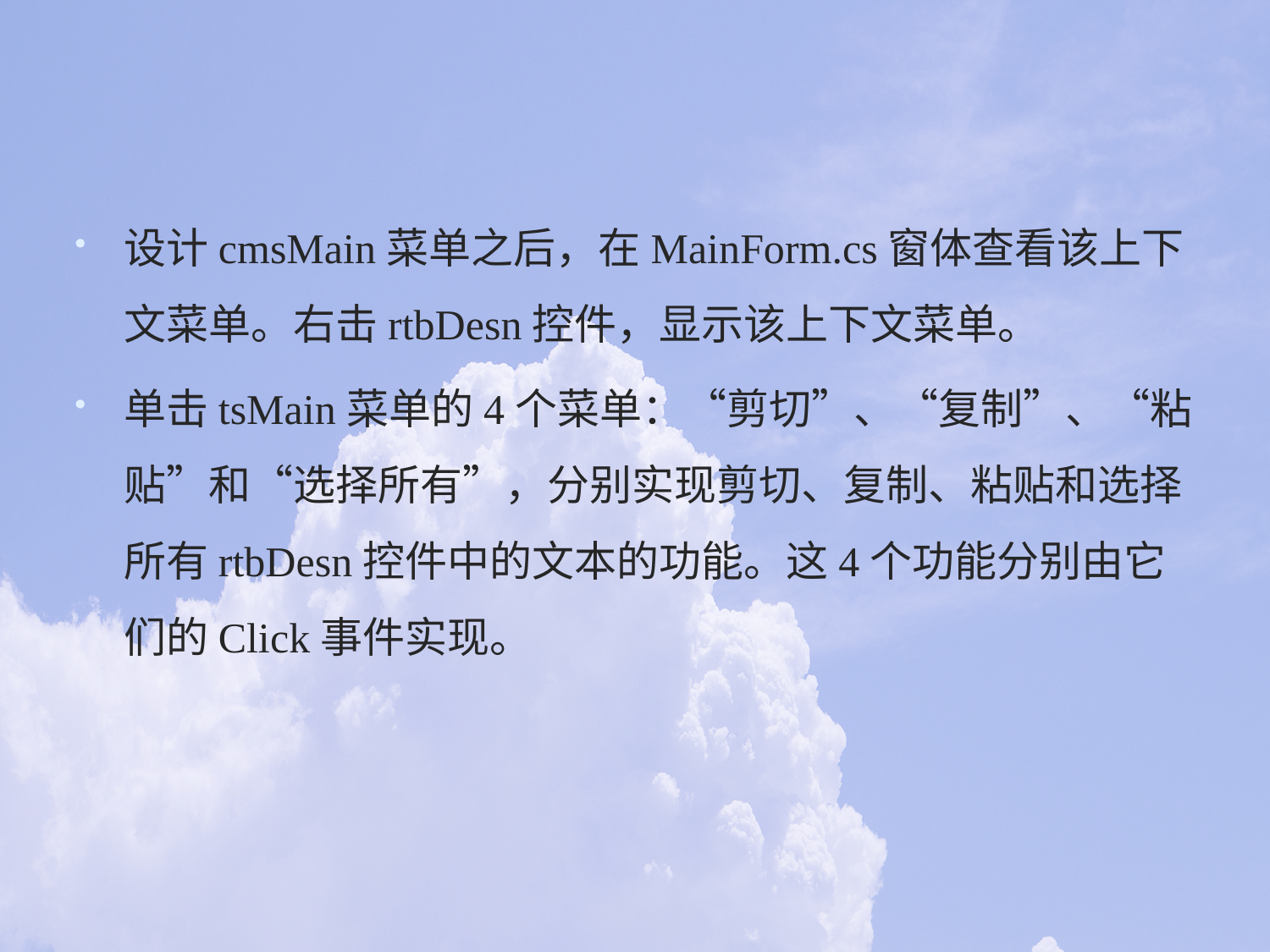

#
设计cmsMain菜单之后，在MainForm.cs窗体查看该上下文菜单。右击rtbDesn控件，显示该上下文菜单。
单击tsMain菜单的4个菜单：“剪切”、“复制”、“粘贴”和“选择所有”，分别实现剪切、复制、粘贴和选择所有rtbDesn控件中的文本的功能。这4个功能分别由它们的Click事件实现。